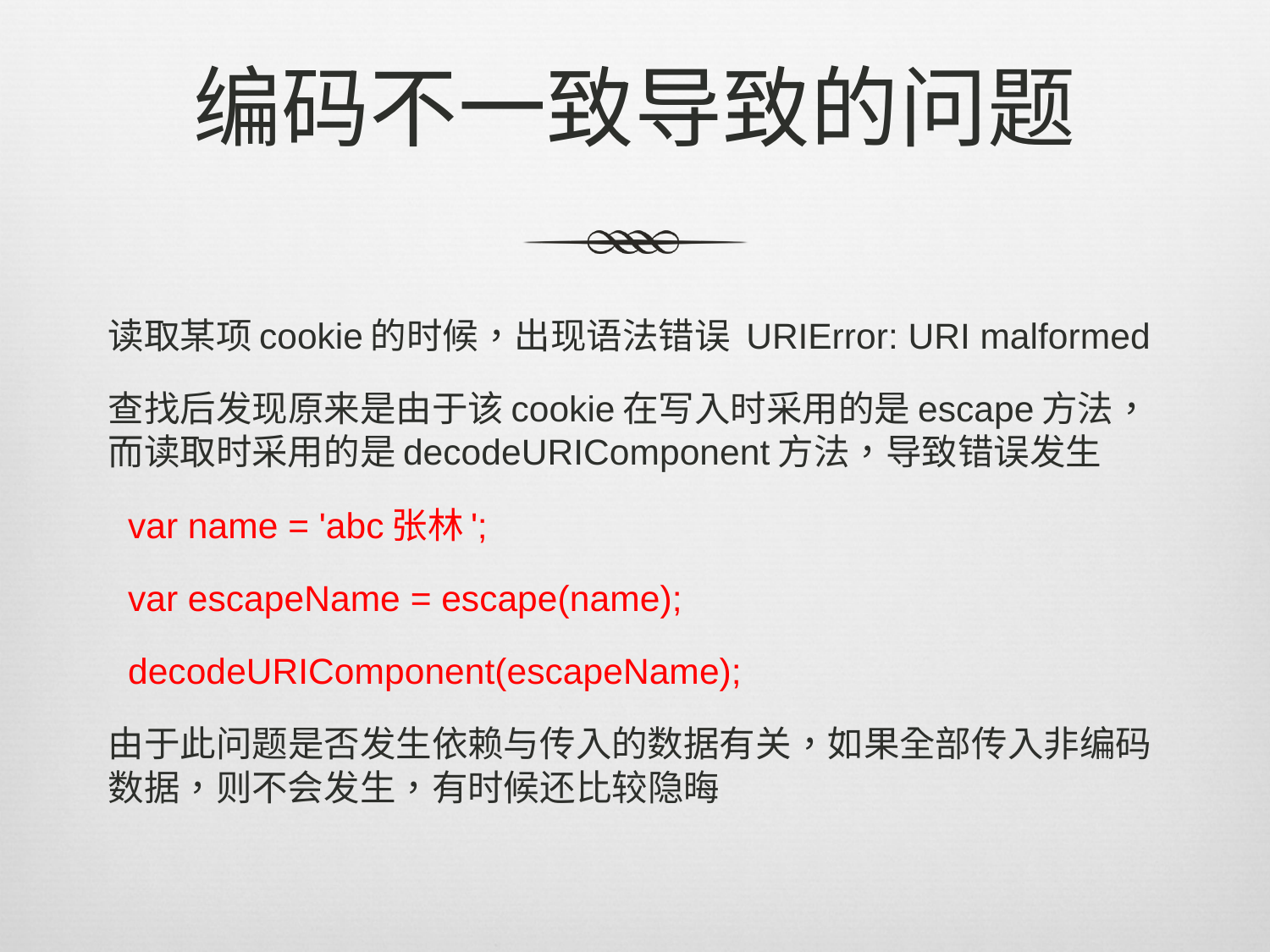

# 编码不一致导致的问题
读取某项cookie的时候，出现语法错误 URIError: URI malformed
查找后发现原来是由于该cookie在写入时采用的是escape方法，而读取时采用的是decodeURIComponent方法，导致错误发生
  var name = 'abc张林';
  var escapeName = escape(name);
  decodeURIComponent(escapeName);
由于此问题是否发生依赖与传入的数据有关，如果全部传入非编码数据，则不会发生，有时候还比较隐晦